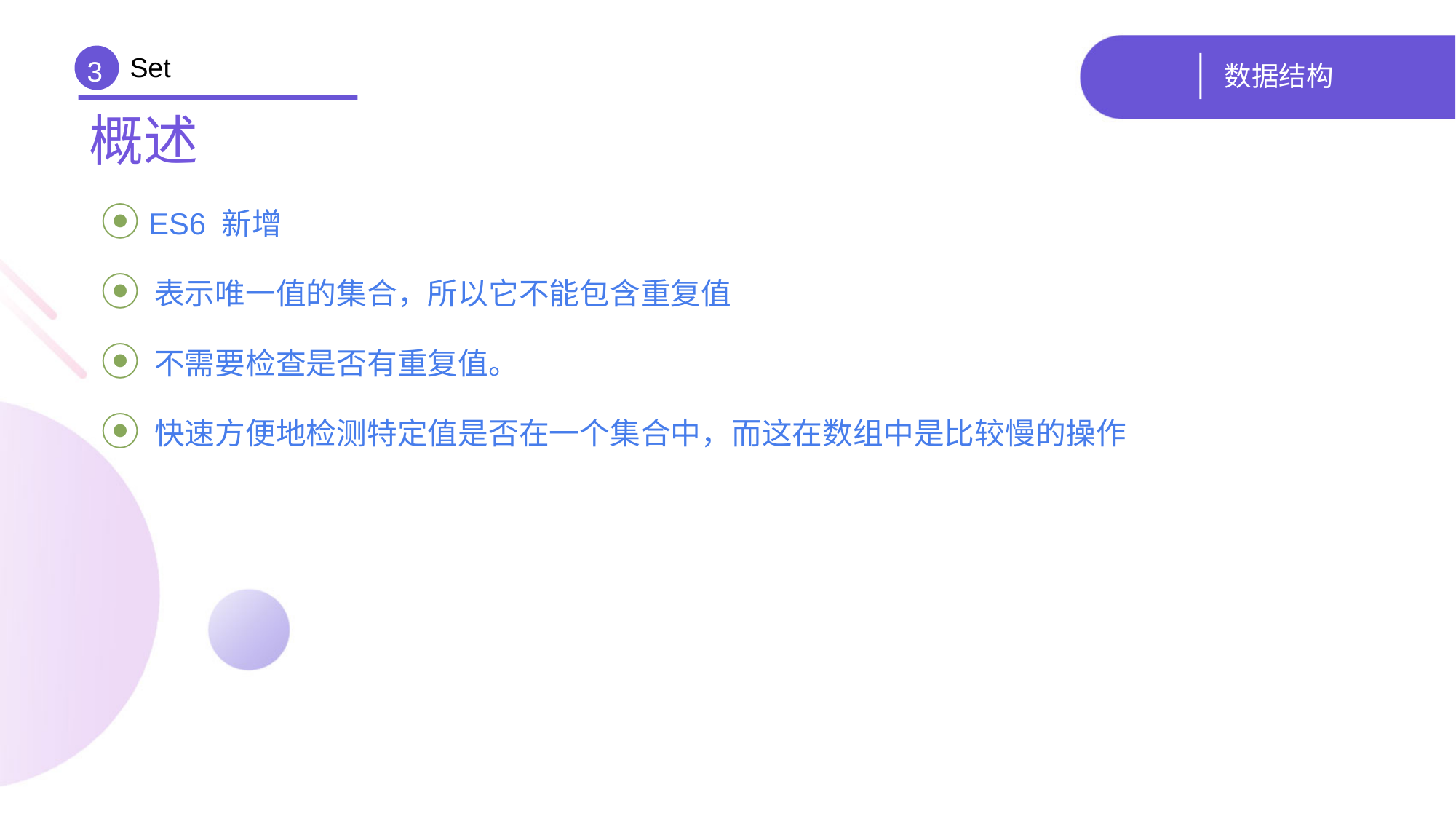

Set
# 数据结构
3
概述
 ES6 新增
 表示唯一值的集合，所以它不能包含重复值
 不需要检查是否有重复值。
 快速方便地检测特定值是否在一个集合中，而这在数组中是比较慢的操作